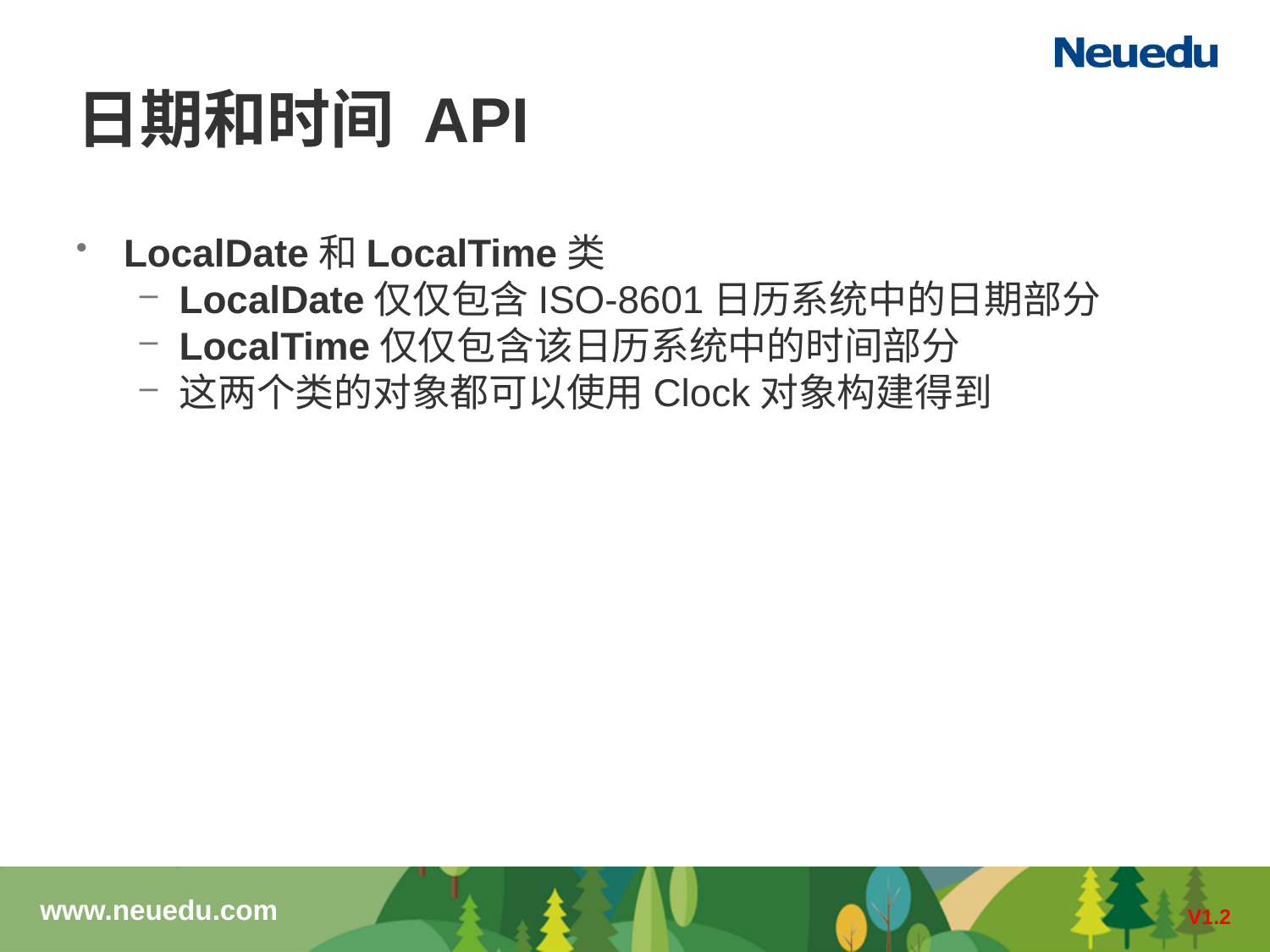

# 日期和时间 API
LocalDate和LocalTime类
LocalDate仅仅包含ISO-8601日历系统中的日期部分
LocalTime仅仅包含该日历系统中的时间部分
这两个类的对象都可以使用Clock对象构建得到